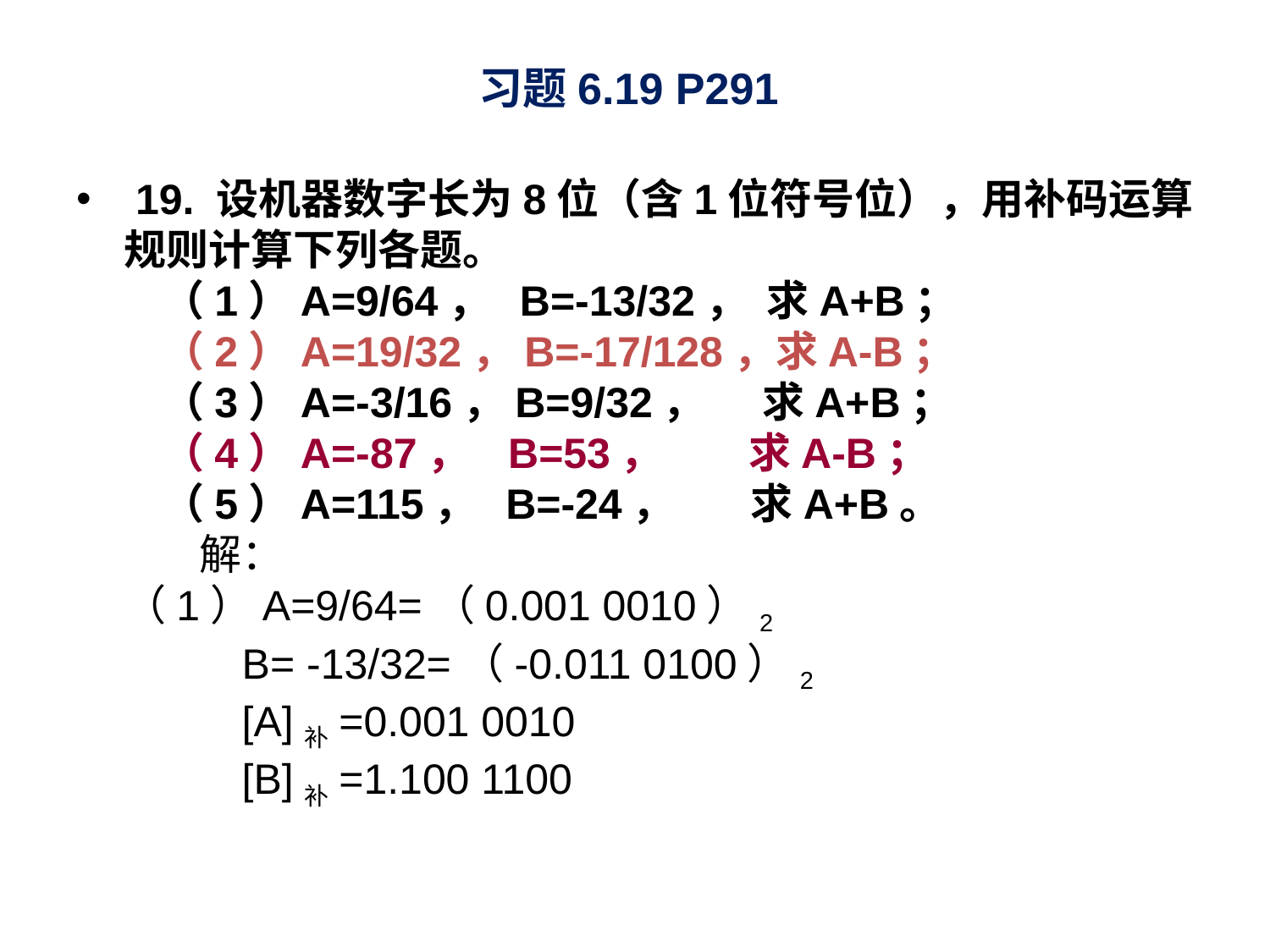

# 习题6.19 P291
 19. 设机器数字长为8位（含1位符号位），用补码运算规则计算下列各题。
    （1）A=9/64，  B=-13/32，  求A+B；
    （2）A=19/32，B=-17/128，求A-B；
    （3）A=-3/16，B=9/32，      求A+B；
    （4）A=-87，   B=53，         求A-B；
    （5）A=115，  B=-24，        求A+B。
        解：
（1）A=9/64=（0.001 0010）2
          B= -13/32=（-0.011 0100）2
          [A]补=0.001 0010
          [B]补=1.100 1100